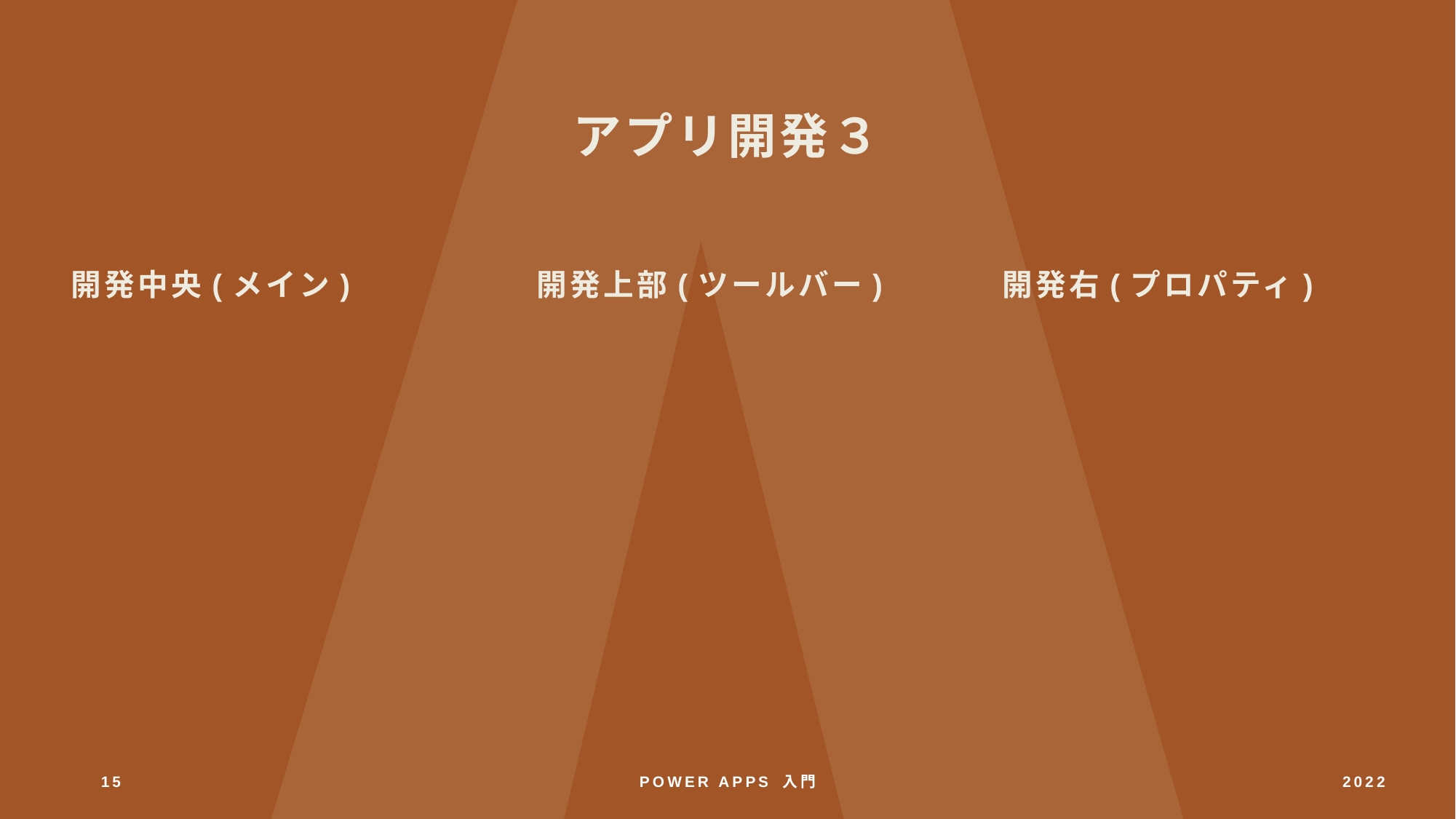

# アプリ開発３
開発中央(メイン)
開発上部(ツールバー)
開発右(プロパティ)

15
Power Apps 入門
2022